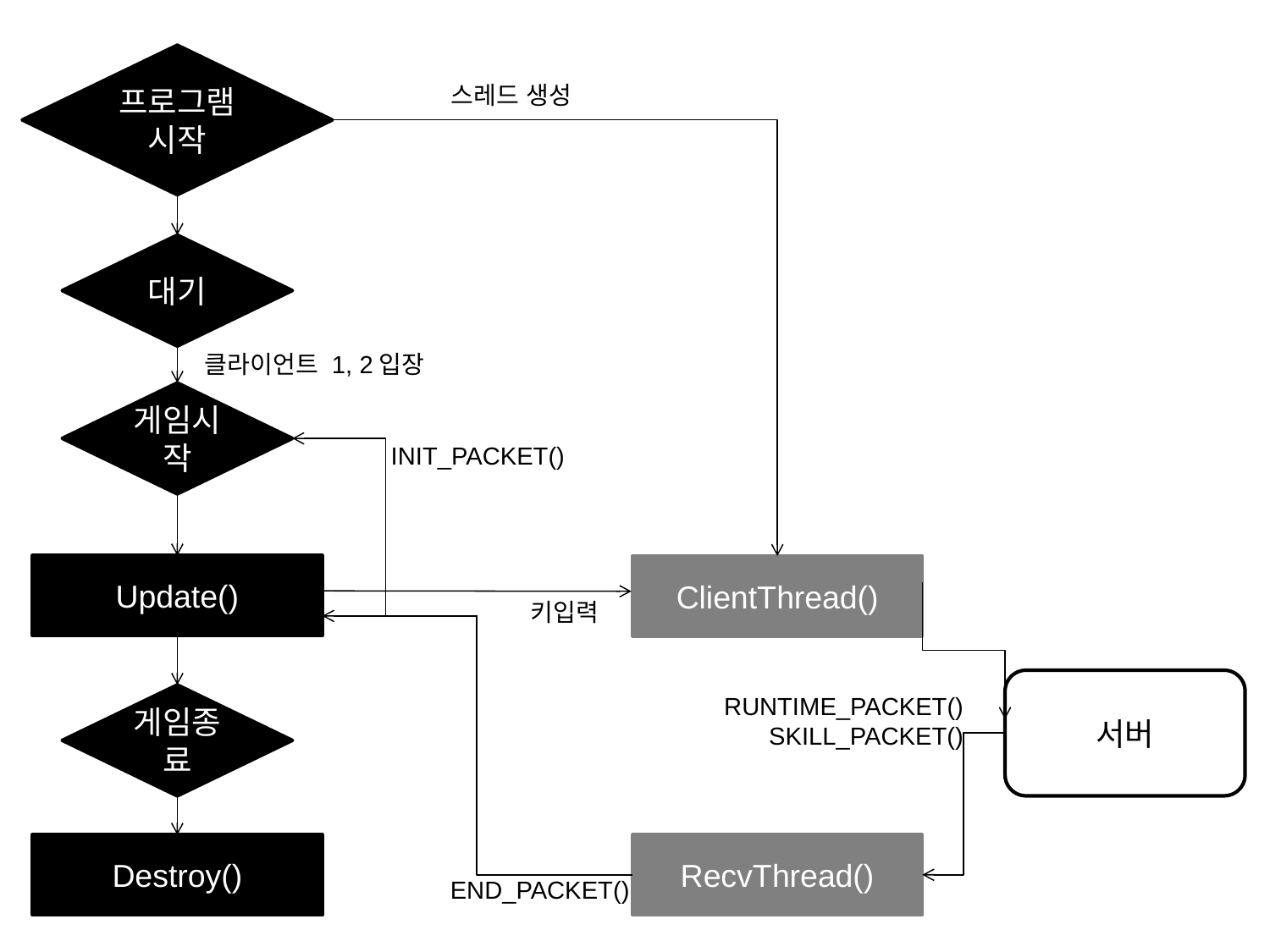

프로그램시작
스레드 생성
대기
클라이언트 1, 2입장
게임시작
INIT_PACKET()
Update()
ClientThread()
키입력
서버
게임종료
RUNTIME_PACKET()
SKILL_PACKET()
Destroy()
RecvThread()
END_PACKET()